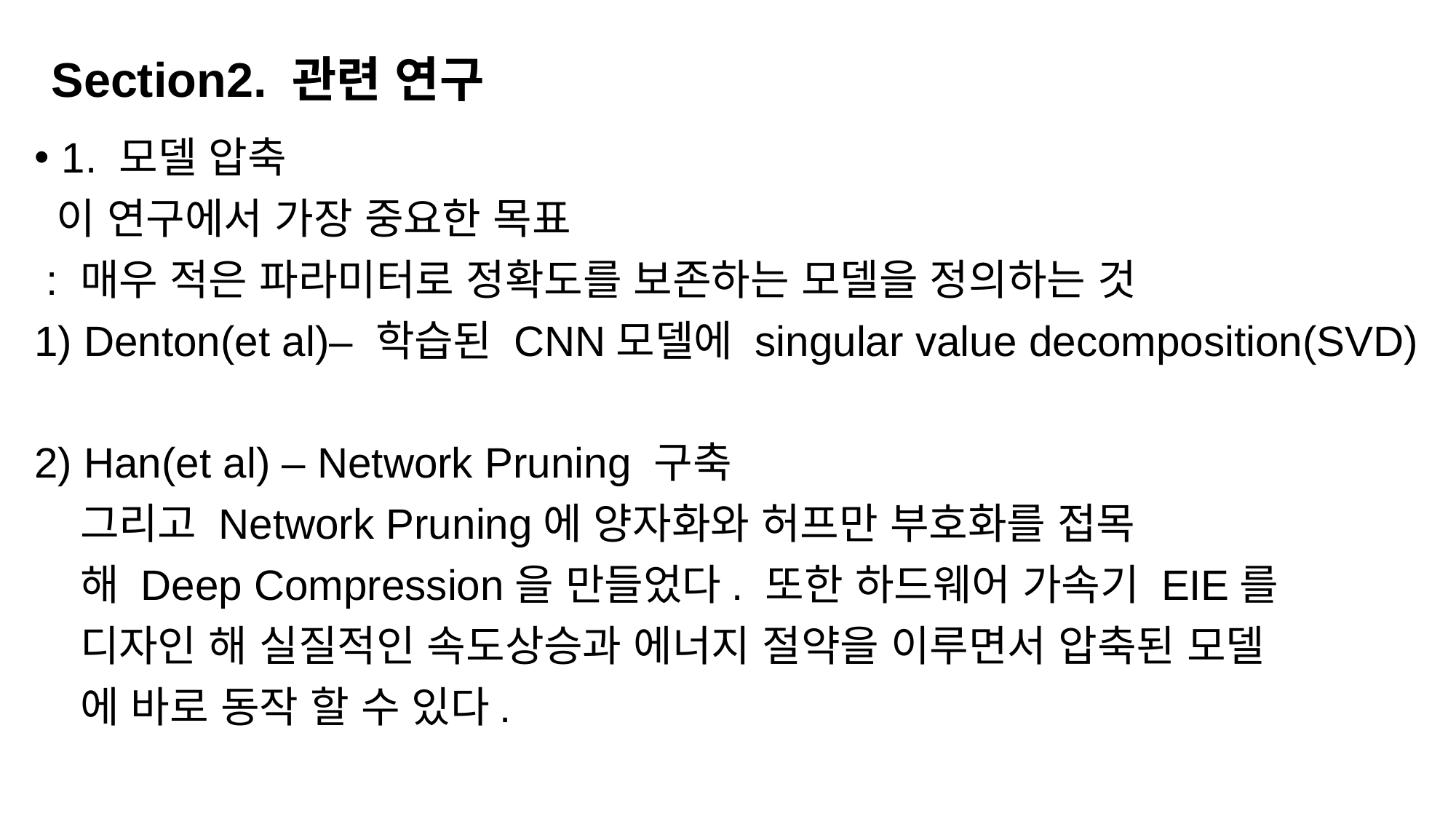

# Section2. 관련 연구
1. 모델 압축
 이 연구에서 가장 중요한 목표
 : 매우 적은 파라미터로 정확도를 보존하는 모델을 정의하는 것
1) Denton(et al)– 학습된 CNN모델에 singular value decomposition(SVD)

2) Han(et al) – Network Pruning 구축
   그리고 Network Pruning에 양자화와 허프만 부호화를 접목
   해 Deep Compression을 만들었다. 또한 하드웨어 가속기 EIE를
   디자인 해 실질적인 속도상승과 에너지 절약을 이루면서 압축된 모델
   에 바로 동작 할 수 있다.